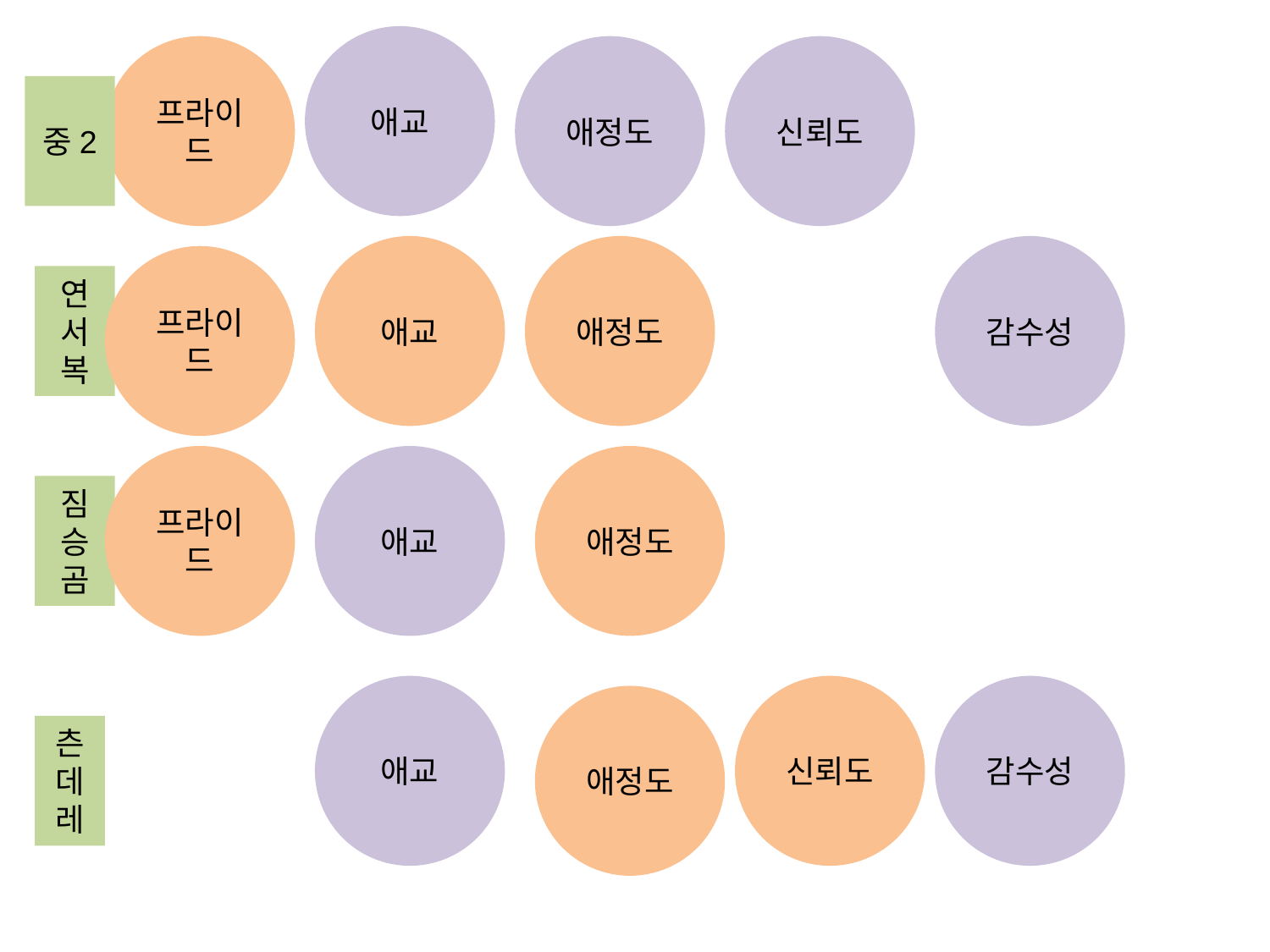

애교
프라이드
애정도
신뢰도
중2
애교
애정도
감수성
프라이드
연서복
프라이드
애교
애정도
짐승곰
애교
신뢰도
감수성
애정도
츤데레